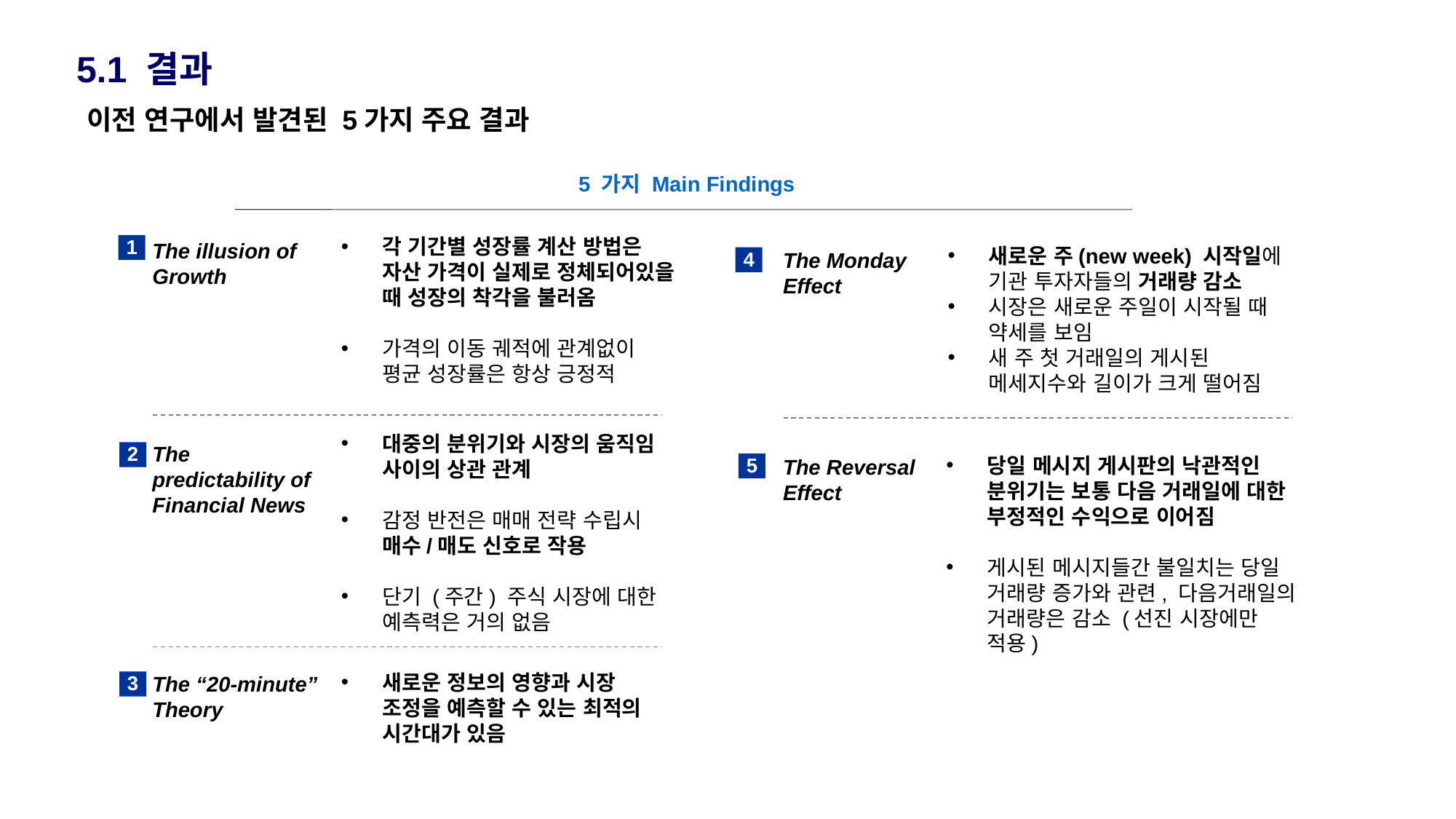

5.1 결과
이전 연구에서 발견된 5가지 주요 결과
5 가지 Main Findings

각 기간별 성장률 계산 방법은 자산 가격이 실제로 정체되어있을 때 성장의 착각을 불러옴

가격의 이동 궤적에 관계없이 평균 성장률은 항상 긍정적
The illusion of Growth
1
새로운 주(new week) 시작일에 기관 투자자들의 거래량 감소
시장은 새로운 주일이 시작될 때 약세를 보임
새 주 첫 거래일의 게시된 메세지수와 길이가 크게 떨어짐
The Monday Effect
4
대중의 분위기와 시장의 움직임 사이의 상관 관계

감정 반전은 매매 전략 수립시  매수/매도 신호로 작용

단기 (주간) 주식 시장에 대한 예측력은 거의 없음
The predictability of Financial News
2
당일 메시지 게시판의 낙관적인 분위기는 보통 다음 거래일에 대한 부정적인 수익으로 이어짐

게시된 메시지들간 불일치는 당일 거래량 증가와 관련, 다음거래일의 거래량은 감소 (선진 시장에만 적용)
The Reversal Effect
5
새로운 정보의 영향과 시장 조정을 예측할 수 있는 최적의 시간대가 있음
The “20-minute” Theory
3